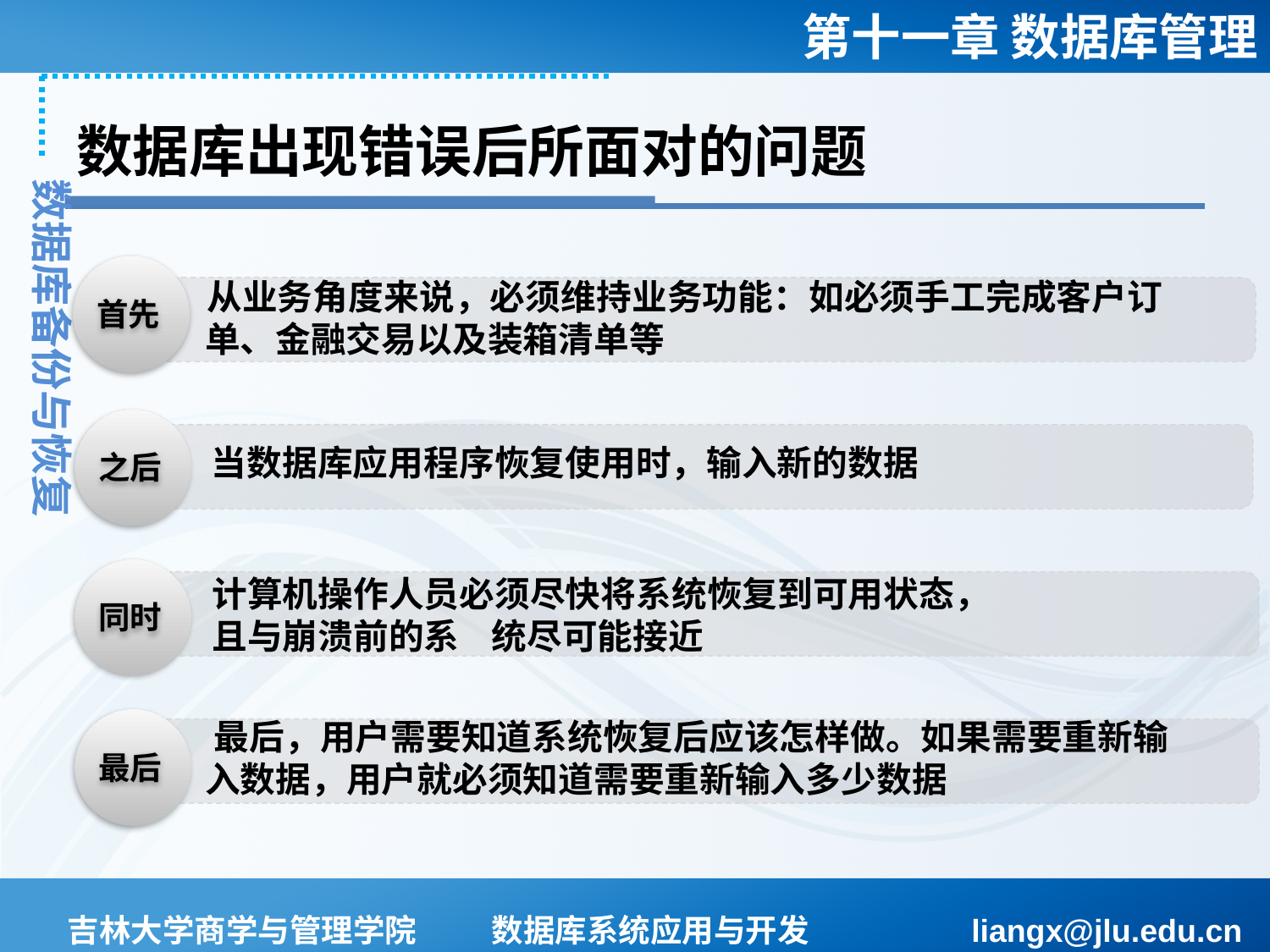

# 数据库出现错误后所面对的问题
数据库备份与恢复

首先

     从业务角度来说，必须维持业务功能：如必须手工完成客户订单、金融交易以及装箱清单等

 当数据库应用程序恢复使用时，输入新的数据
  计算机操作人员必须尽快将系统恢复到可用状态，
  且与崩溃前的系    统尽可能接近

      最后，用户需要知道系统恢复后应该怎样做。如果需要重新输入数据，用户就必须知道需要重新输入多少数据

之后

同时

最后
高校联盟 官方微信 unitive